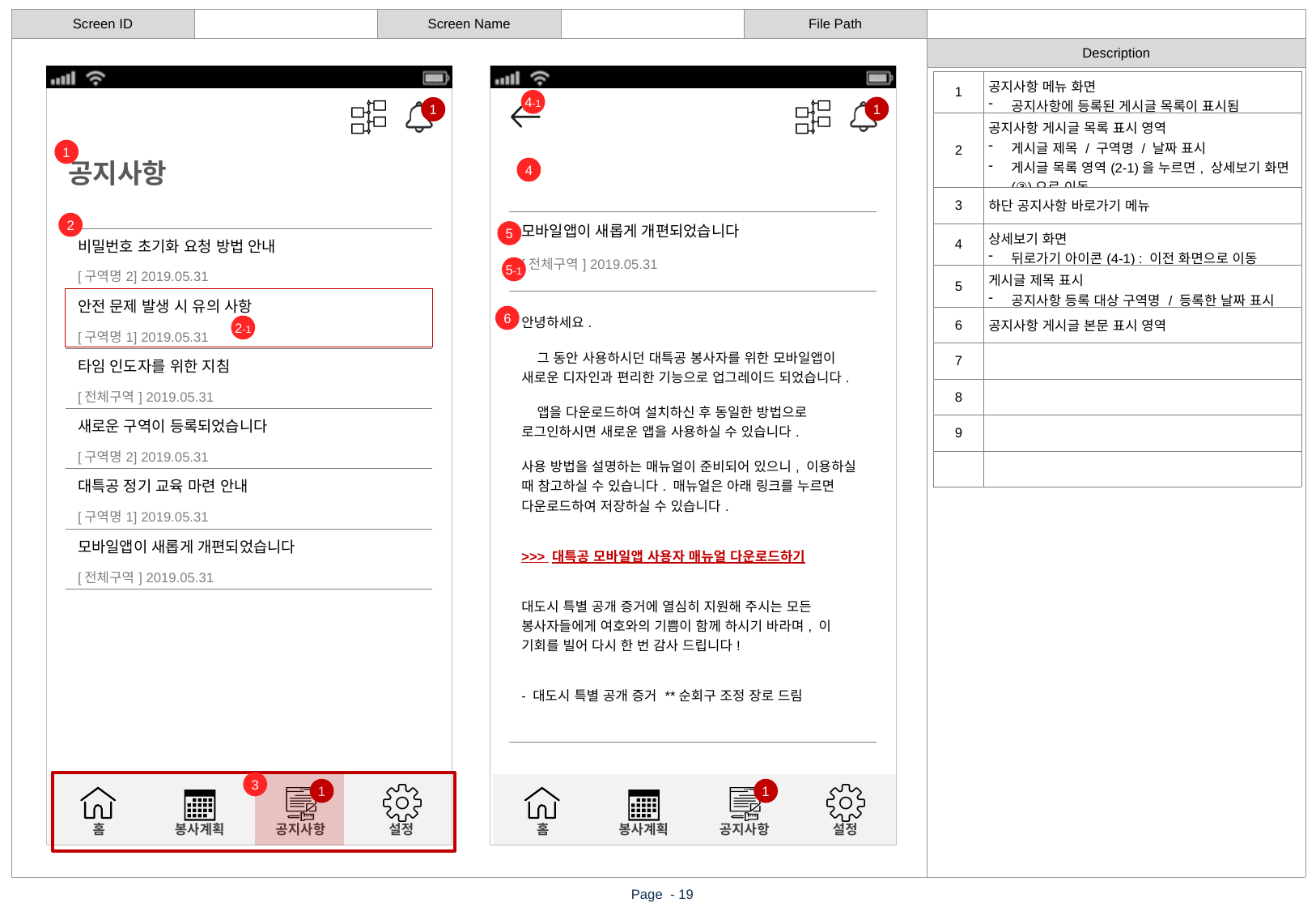

| 1 | 공지사항 메뉴 화면 공지사항에 등록된 게시글 목록이 표시됨 |
| --- | --- |
| 2 | 공지사항 게시글 목록 표시 영역 게시글 제목 / 구역명 / 날짜 표시 게시글 목록 영역(2-1)을 누르면, 상세보기 화면(③)으로 이동 |
| 3 | 하단 공지사항 바로가기 메뉴 |
| 4 | 상세보기 화면 뒤로가기 아이콘(4-1) : 이전 화면으로 이동 |
| 5 | 게시글 제목 표시 공지사항 등록 대상 구역명 / 등록한 날짜 표시 |
| 6 | 공지사항 게시글 본문 표시 영역 |
| 7 |  |
| 8 |  |
| 9 |  |
|  |  |
4-1
1

1
공지사항
4
| 모바일앱이 새롭게 개편되었습니다 |
| --- |
| [전체구역] 2019.05.31 |
| 안녕하세요. 그 동안 사용하시던 대특공 봉사자를 위한 모바일앱이 새로운 디자인과 편리한 기능으로 업그레이드 되었습니다. 앱을 다운로드하여 설치하신 후 동일한 방법으로 로그인하시면 새로운 앱을 사용하실 수 있습니다. 사용 방법을 설명하는 매뉴얼이 준비되어 있으니, 이용하실 때 참고하실 수 있습니다. 매뉴얼은 아래 링크를 누르면 다운로드하여 저장하실 수 있습니다. >>> 대특공 모바일앱 사용자 매뉴얼 다운로드하기 대도시 특별 공개 증거에 열심히 지원해 주시는 모든 봉사자들에게 여호와의 기쁨이 함께 하시기 바라며, 이 기회를 빌어 다시 한 번 감사 드립니다! - 대도시 특별 공개 증거 \*\*순회구 조정 장로 드림 |
2
5
| 비밀번호 초기화 요청 방법 안내 |
| --- |
| [구역명2] 2019.05.31 |
| 안전 문제 발생 시 유의 사항 |
| [구역명1] 2019.05.31 |
| 타임 인도자를 위한 지침 |
| [전체구역] 2019.05.31 |
| 새로운 구역이 등록되었습니다 |
| [구역명2] 2019.05.31 |
| 대특공 정기 교육 마련 안내 |
| [구역명1] 2019.05.31 |
| 모바일앱이 새롭게 개편되었습니다 |
| [전체구역] 2019.05.31 |
5-1

6
2-1

3